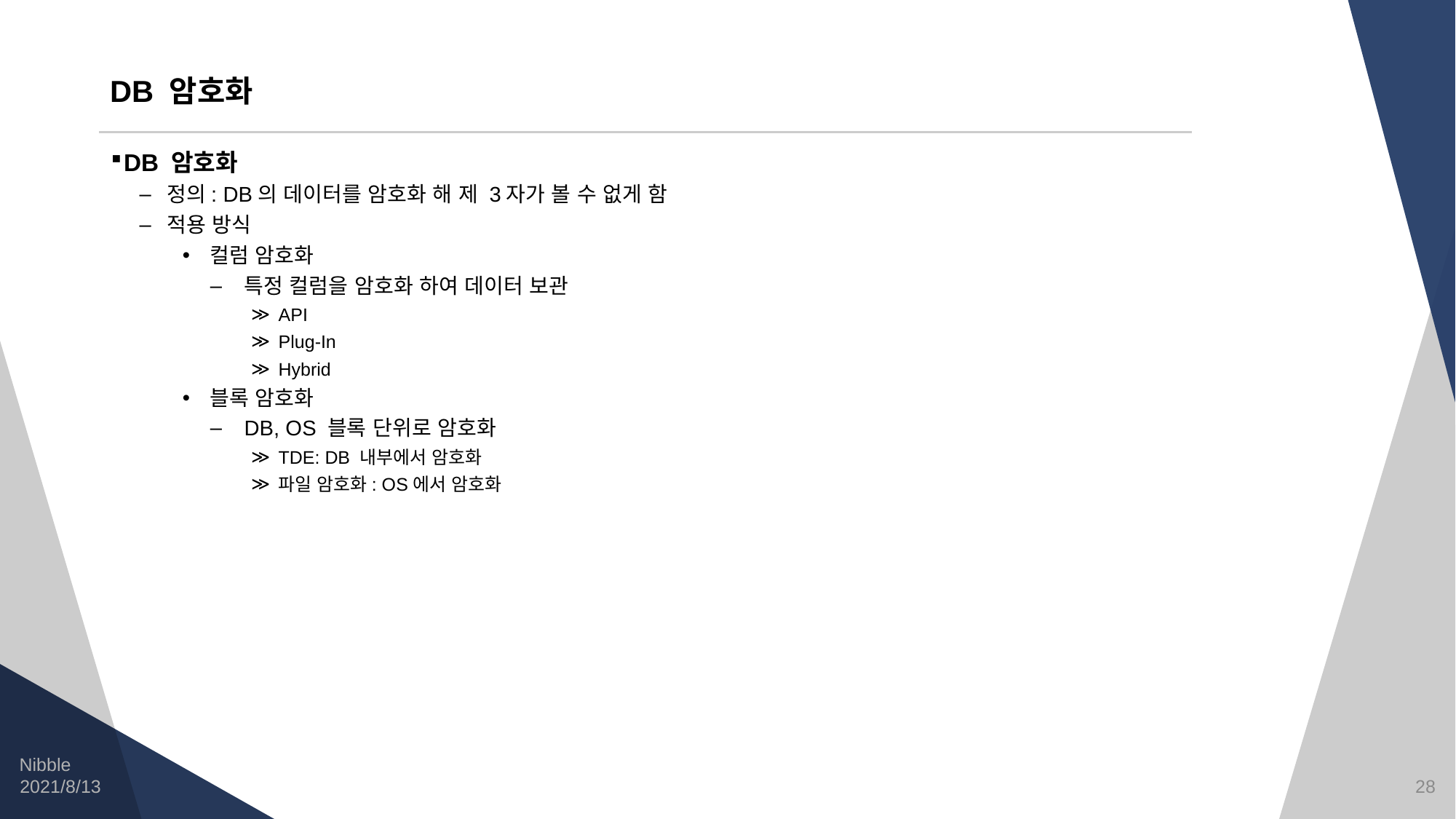

# DB 암호화

DB 암호화
정의: DB의 데이터를 암호화 해 제 3자가 볼 수 없게 함
적용 방식
컬럼 암호화
특정 컬럼을 암호화 하여 데이터 보관
API
Plug-In
Hybrid
블록 암호화
DB, OS 블록 단위로 암호화
TDE: DB 내부에서 암호화
파일 암호화: OS에서 암호화
Nibble
2021/8/13
28